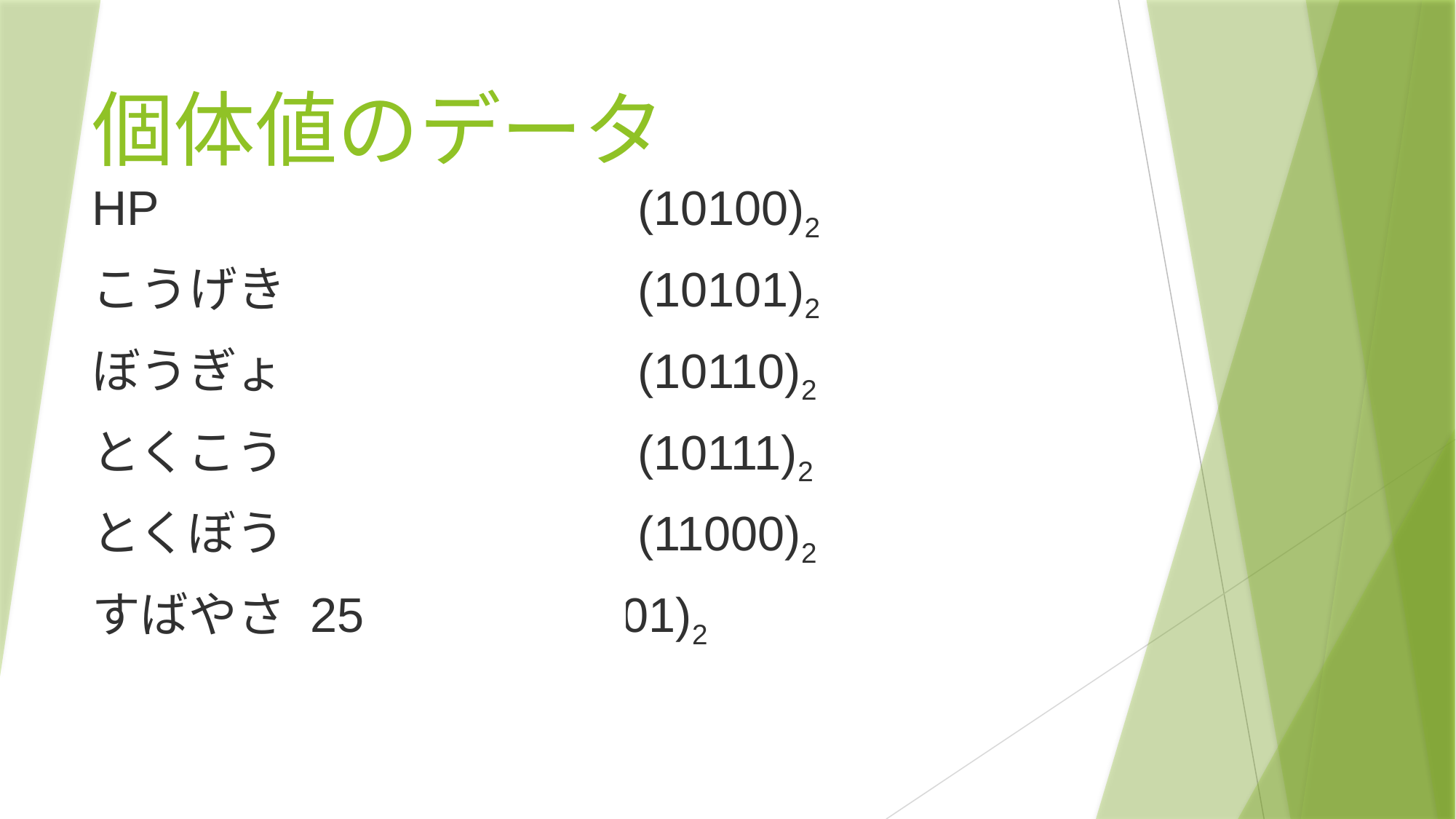

# 個体値のデータ
HP			20		(10100)2
こうげき		21		(10101)2
ぼうぎょ		22		(10110)2
とくこう		23		(10111)2
とくぼう		24		(11000)2
すばやさ	25		(11001)2